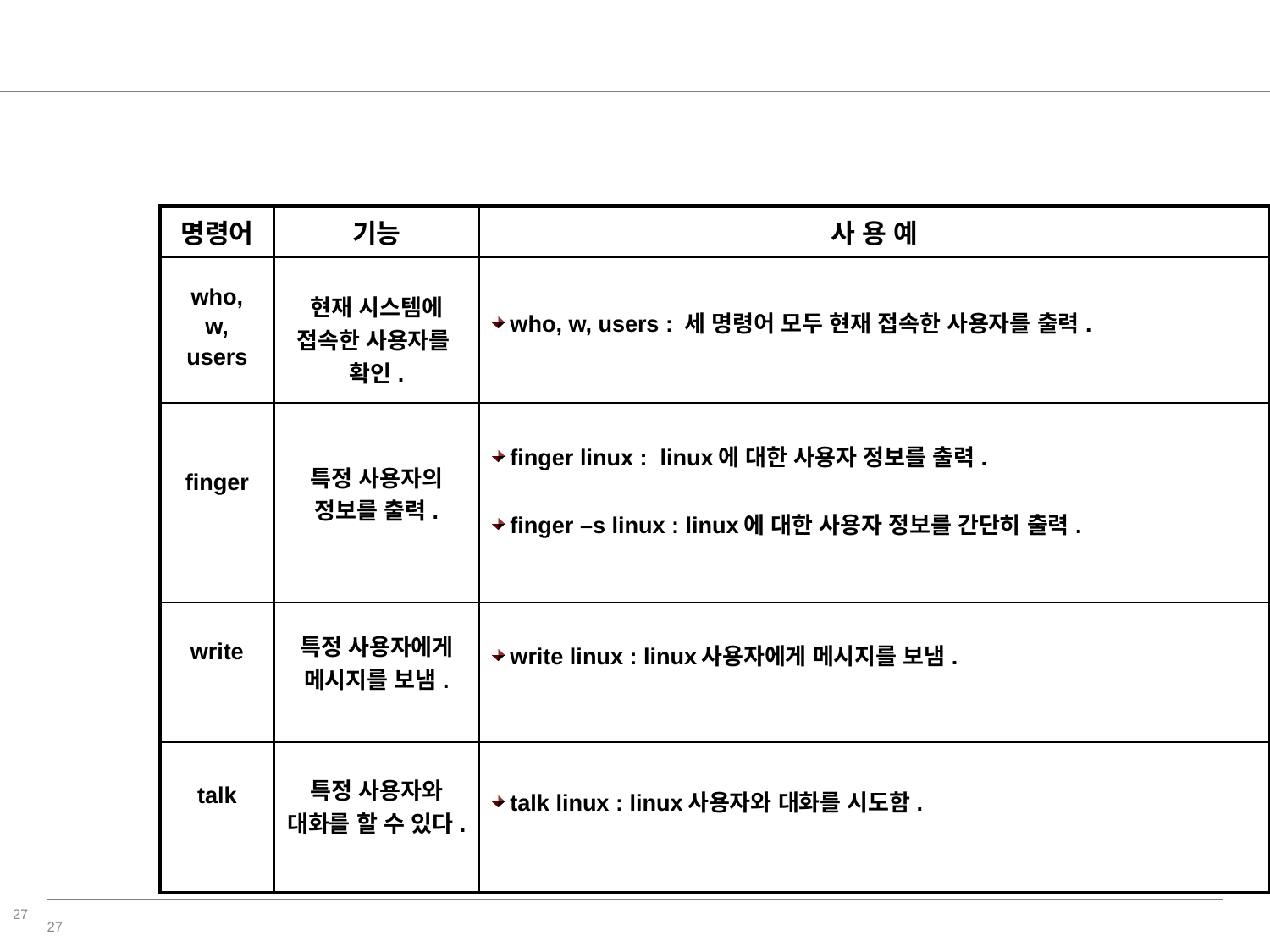

#
| 명령어 | 기능 | 사 용 예 |
| --- | --- | --- |
| who, w, users | 현재 시스템에 접속한 사용자를 확인. | who, w, users : 세 명령어 모두 현재 접속한 사용자를 출력. |
| finger | 특정 사용자의 정보를 출력. | finger linux : linux에 대한 사용자 정보를 출력. finger –s linux : linux에 대한 사용자 정보를 간단히 출력. |
| write | 특정 사용자에게 메시지를 보냄. | write linux : linux사용자에게 메시지를 보냄. |
| talk | 특정 사용자와 대화를 할 수 있다. | talk linux : linux사용자와 대화를 시도함. |
27